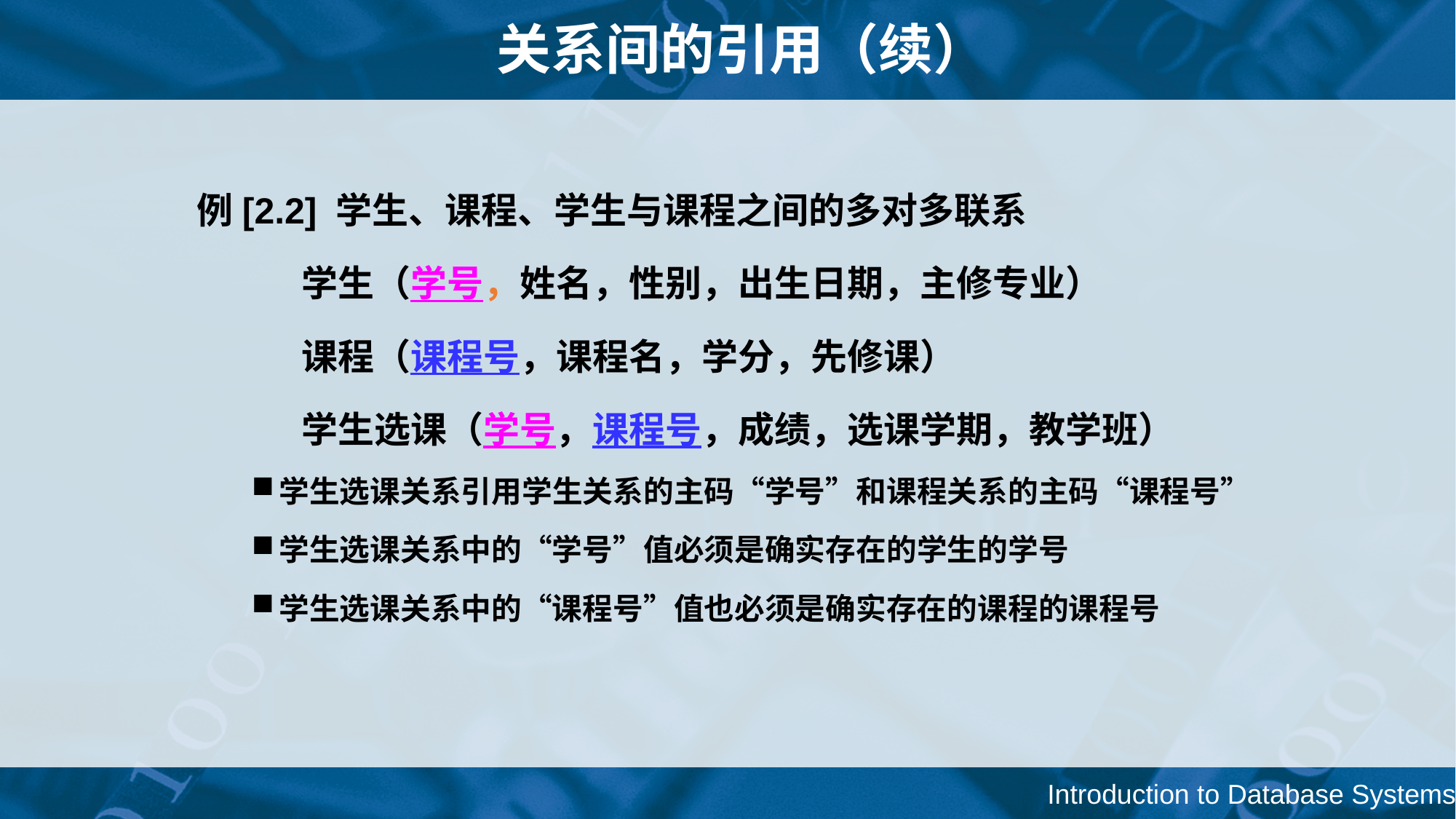

# 关系间的引用（续）
例[2.2] 学生、课程、学生与课程之间的多对多联系
     学生（学号，姓名，性别，出生日期，主修专业）
     课程（课程号，课程名，学分，先修课）
     学生选课（学号，课程号，成绩，选课学期，教学班）
学生选课关系引用学生关系的主码“学号”和课程关系的主码“课程号”
学生选课关系中的“学号”值必须是确实存在的学生的学号
学生选课关系中的“课程号”值也必须是确实存在的课程的课程号